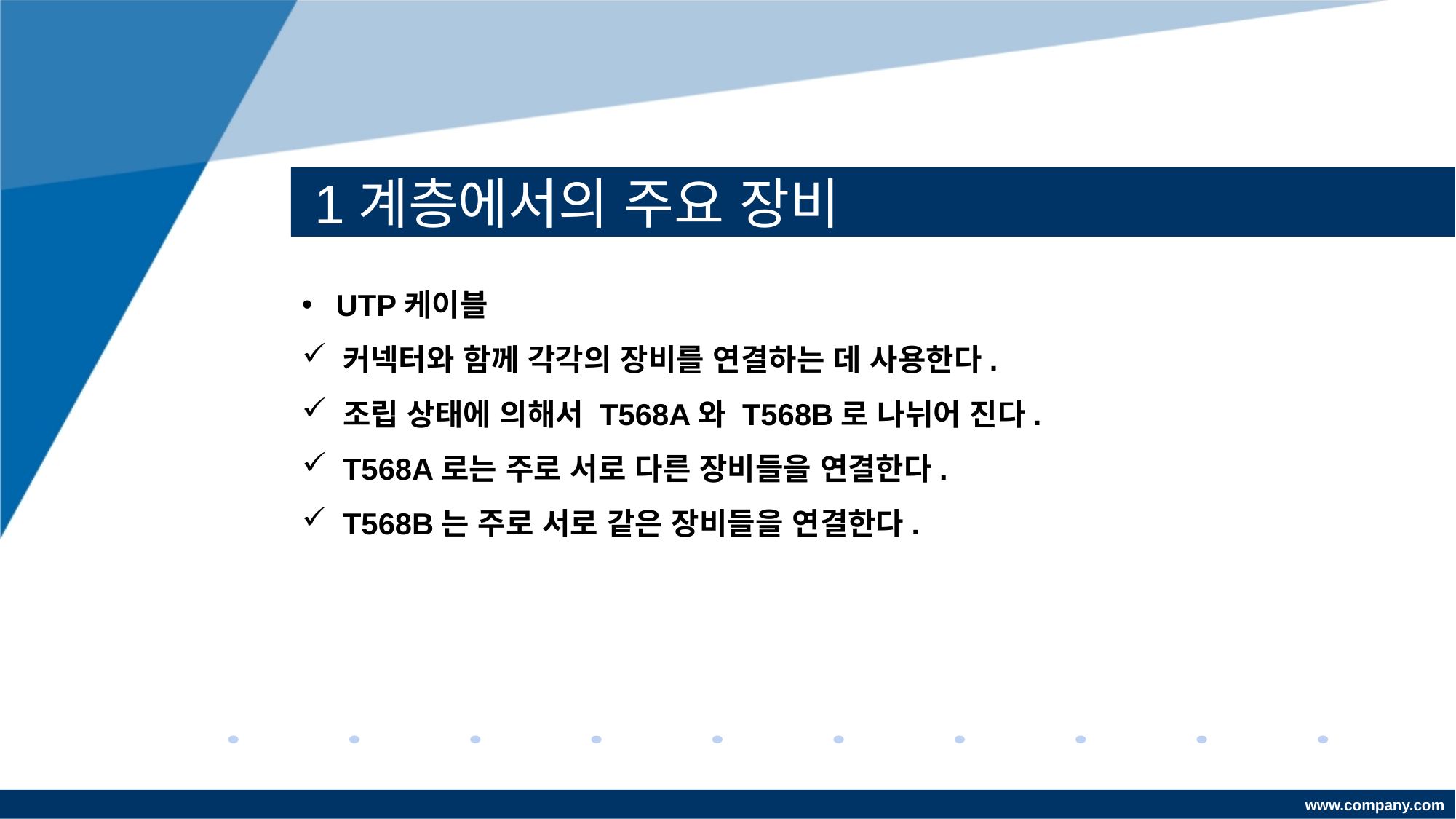

# 1계층에서의 주요 장비
 UTP케이블
커넥터와 함께 각각의 장비를 연결하는 데 사용한다.
조립 상태에 의해서 T568A와 T568B로 나뉘어 진다.
T568A로는 주로 서로 다른 장비들을 연결한다.
T568B는 주로 서로 같은 장비들을 연결한다.